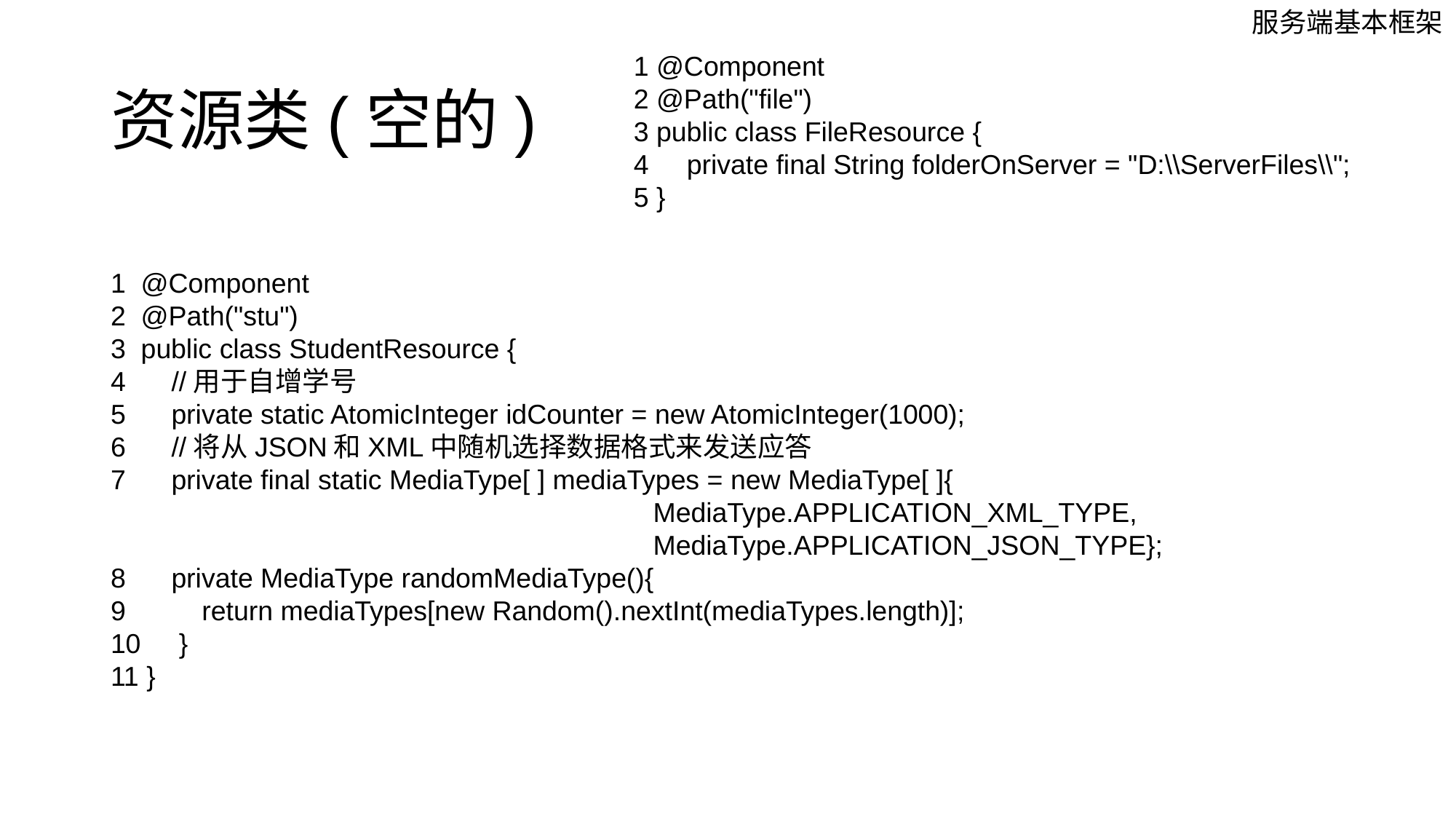

服务端基本框架
# 资源类(空的)
1 @Component
2 @Path("file")
3 public class FileResource {
4     private final String folderOnServer = "D:\\ServerFiles\\";
5 }
1  @Component
2  @Path("stu")
3  public class StudentResource {
4      //用于自增学号
5      private static AtomicInteger idCounter = new AtomicInteger(1000);
6      //将从JSON和XML中随机选择数据格式来发送应答
7      private final static MediaType[ ] mediaTypes = new MediaType[ ]{
                                                                       MediaType.APPLICATION_XML_TYPE,
                                                                       MediaType.APPLICATION_JSON_TYPE};
8      private MediaType randomMediaType(){
9          return mediaTypes[new Random().nextInt(mediaTypes.length)];
10     }
11 }